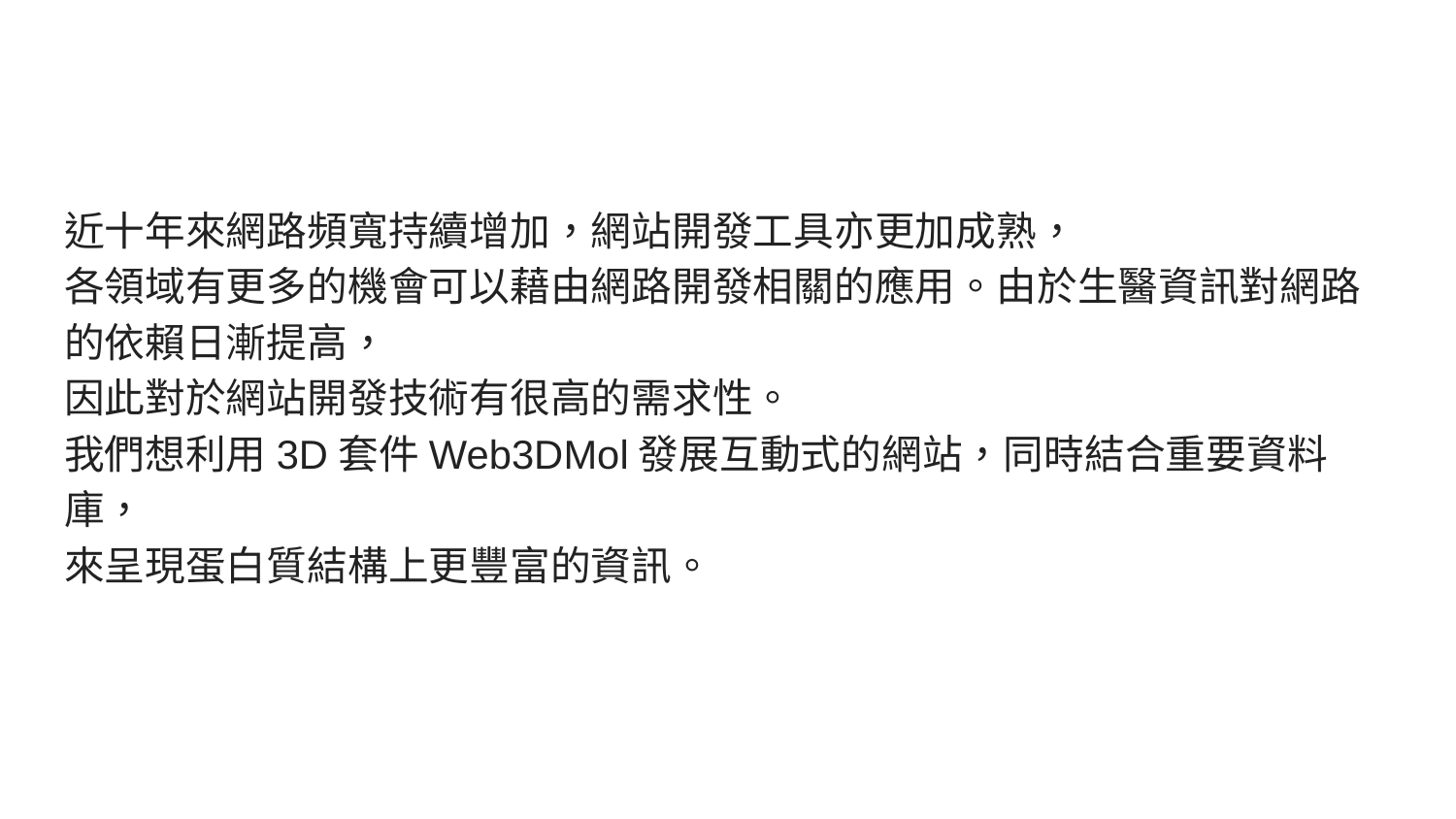

#
近十年來網路頻寬持續增加，網站開發工具亦更加成熟，
各領域有更多的機會可以藉由網路開發相關的應用。由於生醫資訊對網路的依賴日漸提高，
因此對於網站開發技術有很高的需求性。
我們想利用3D套件Web3DMol發展互動式的網站，同時結合重要資料庫，
來呈現蛋白質結構上更豐富的資訊。